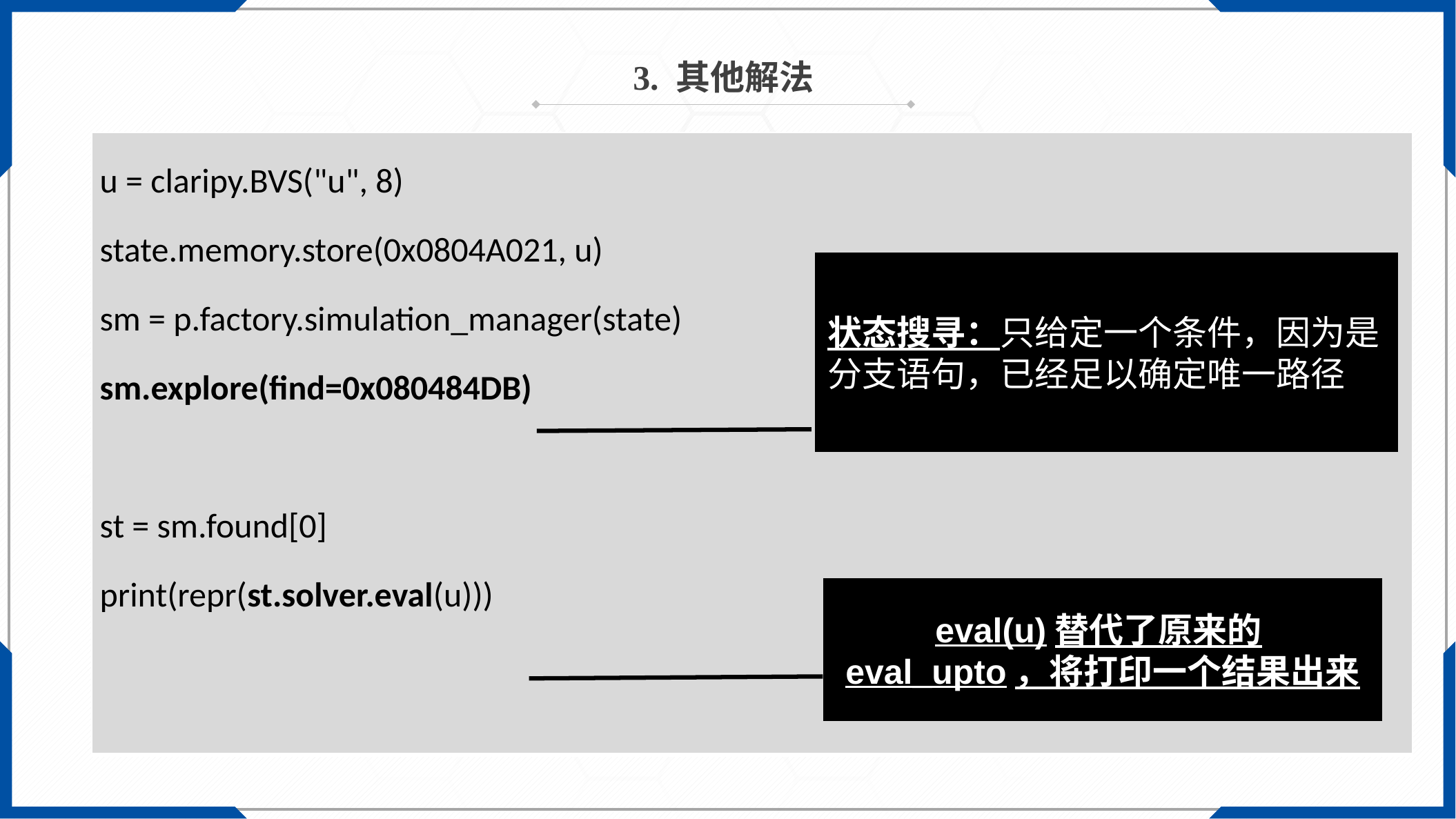

3. 其他解法
| u = claripy.BVS("u", 8) state.memory.store(0x0804A021, u) sm = p.factory.simulation\_manager(state) sm.explore(find=0x080484DB) st = sm.found[0] print(repr(st.solver.eval(u))) |
| --- |
状态搜寻：只给定一个条件，因为是分支语句，已经足以确定唯一路径
eval(u)替代了原来的eval_upto，将打印一个结果出来